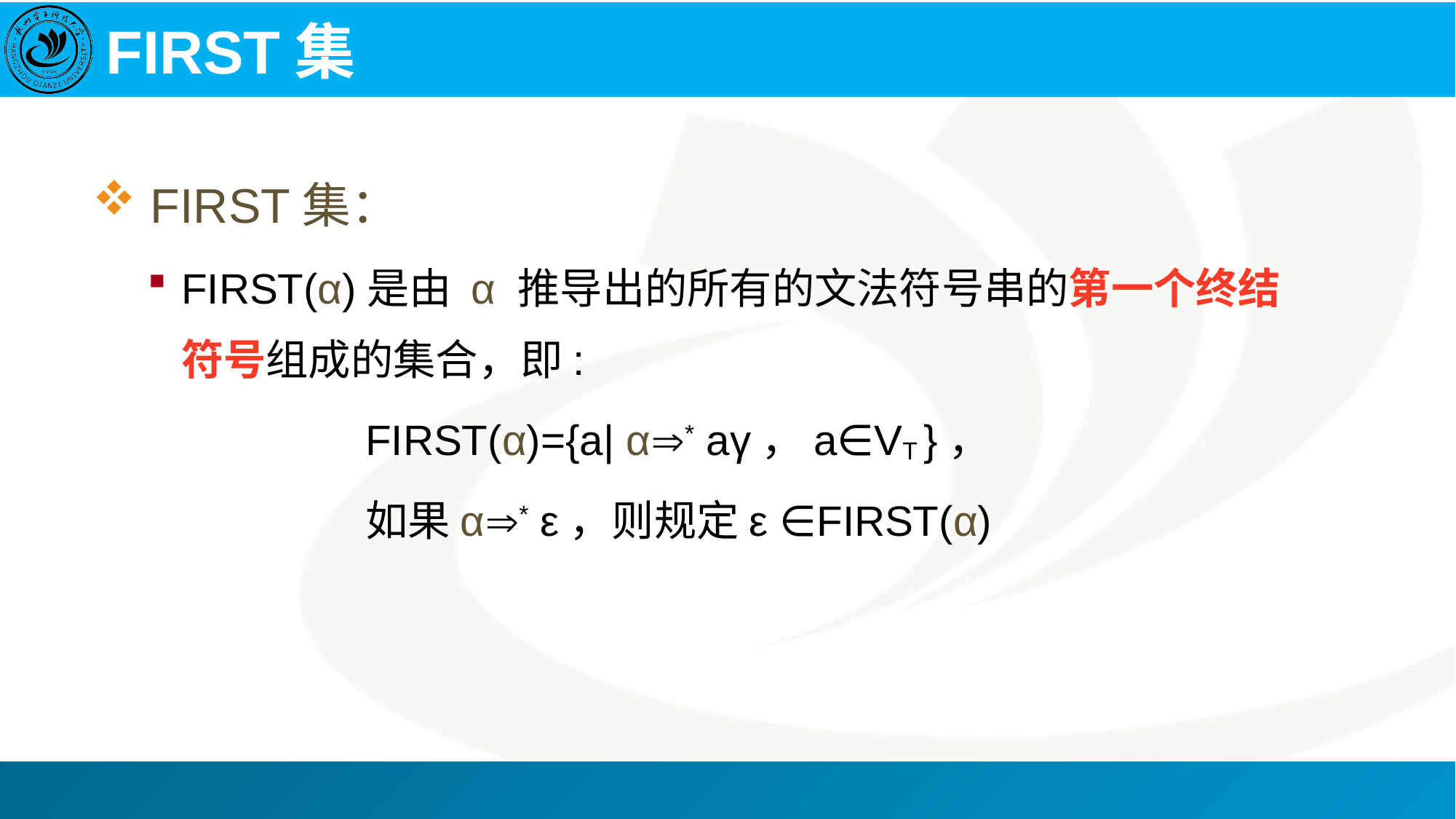

# FIRST集
 FIRST集：
FIRST(α)是由 α 推导出的所有的文法符号串的第一个终结符号组成的集合，即:
    		FIRST(α)={a| α⇒* aγ，a∈VT }，
    		如果α⇒* ε，则规定ε ∈FIRST(α)
15